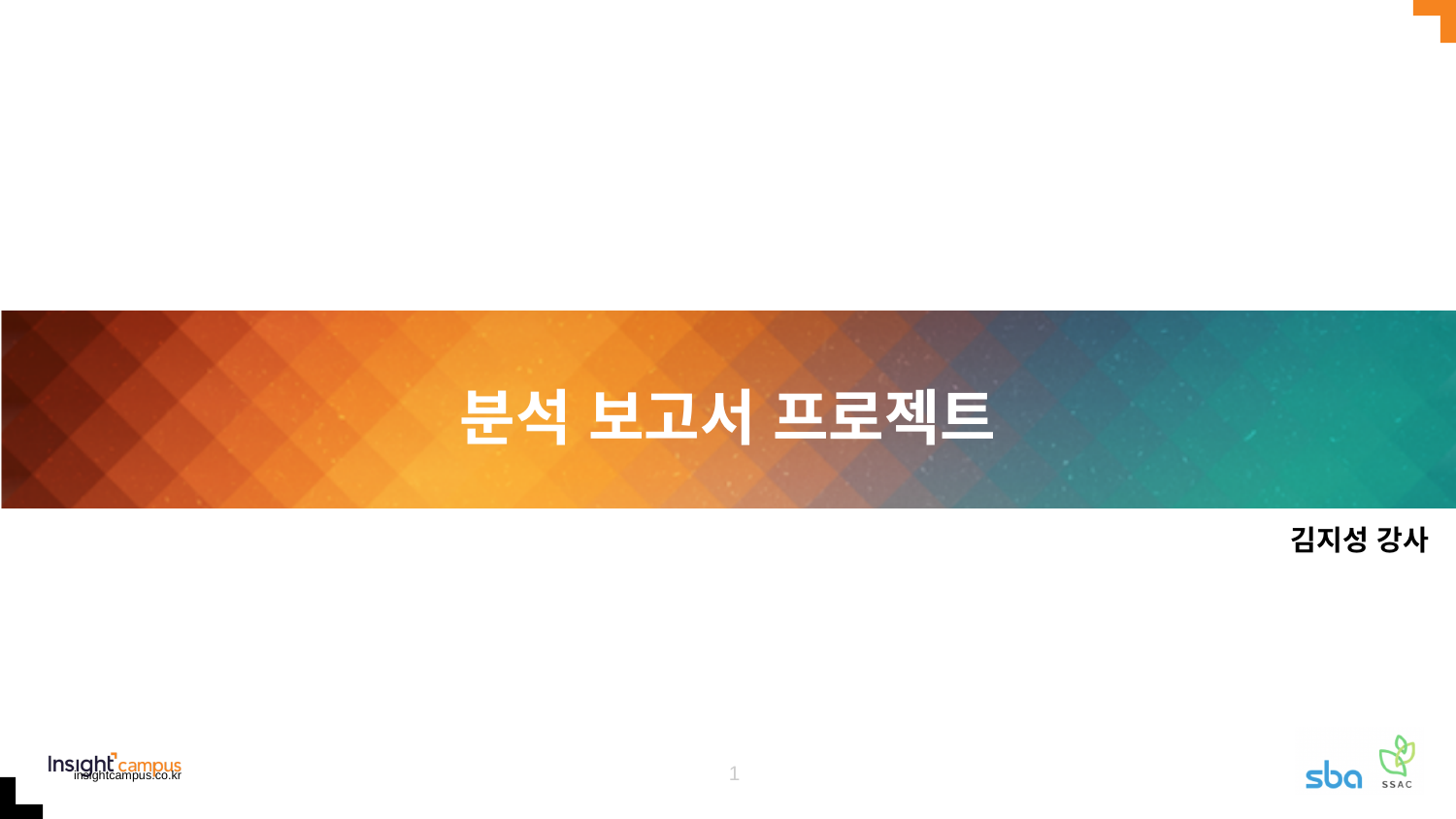

# 분석 보고서 프로젝트
김지성 강사
1